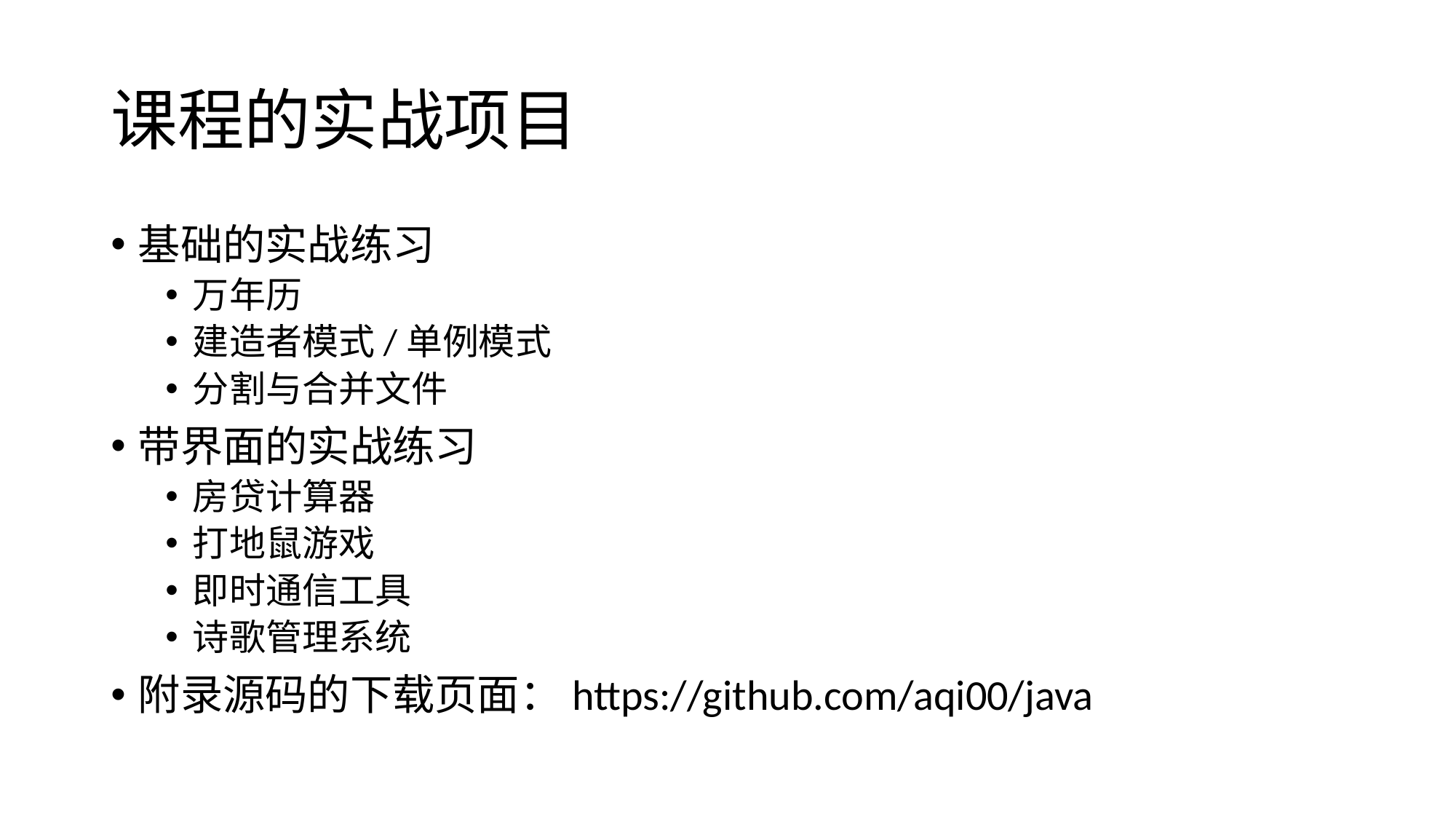

# 课程的实战项目
基础的实战练习
万年历
建造者模式/单例模式
分割与合并文件
带界面的实战练习
房贷计算器
打地鼠游戏
即时通信工具
诗歌管理系统
附录源码的下载页面：https://github.com/aqi00/java